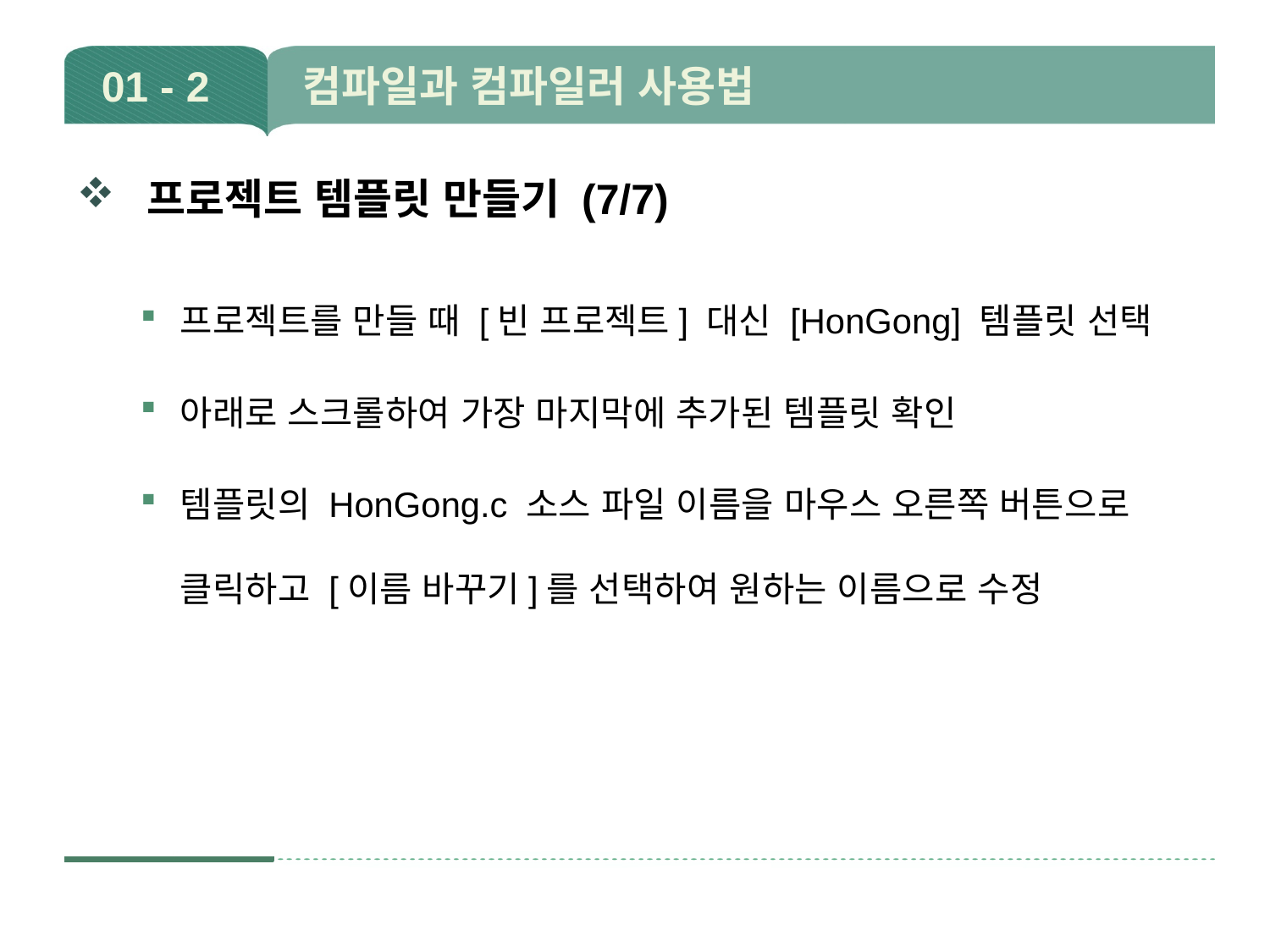

# 01 - 2       컴파일과 컴파일러 사용법
 프로젝트 템플릿 만들기 (7/7)

프로젝트를 만들 때 [빈 프로젝트] 대신 [HonGong] 템플릿 선택
아래로 스크롤하여 가장 마지막에 추가된 템플릿 확인
템플릿의 HonGong.c 소스 파일 이름을 마우스 오른쪽 버튼으로 클릭하고 [이름 바꾸기]를 선택하여 원하는 이름으로 수정